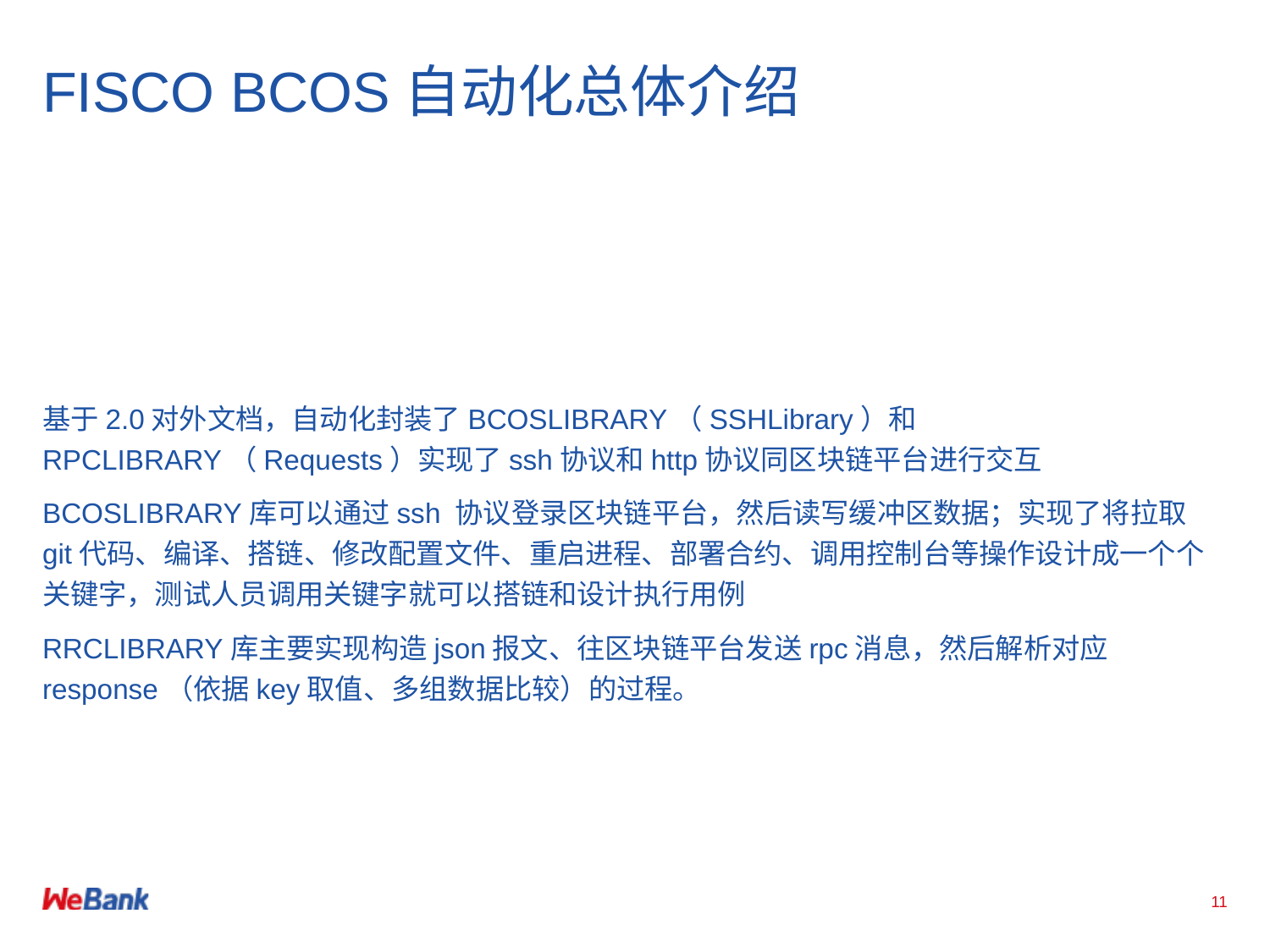

# FISCO BCOS自动化总体介绍
基于2.0对外文档，自动化封装了BCOSLIBRARY（SSHLibrary）和RPCLIBRARY（Requests）实现了ssh协议和http协议同区块链平台进行交互
BCOSLIBRARY库可以通过ssh 协议登录区块链平台，然后读写缓冲区数据；实现了将拉取git代码、编译、搭链、修改配置文件、重启进程、部署合约、调用控制台等操作设计成一个个关键字，测试人员调用关键字就可以搭链和设计执行用例
RRCLIBRARY库主要实现构造json报文、往区块链平台发送rpc消息，然后解析对应response（依据key取值、多组数据比较）的过程。

11